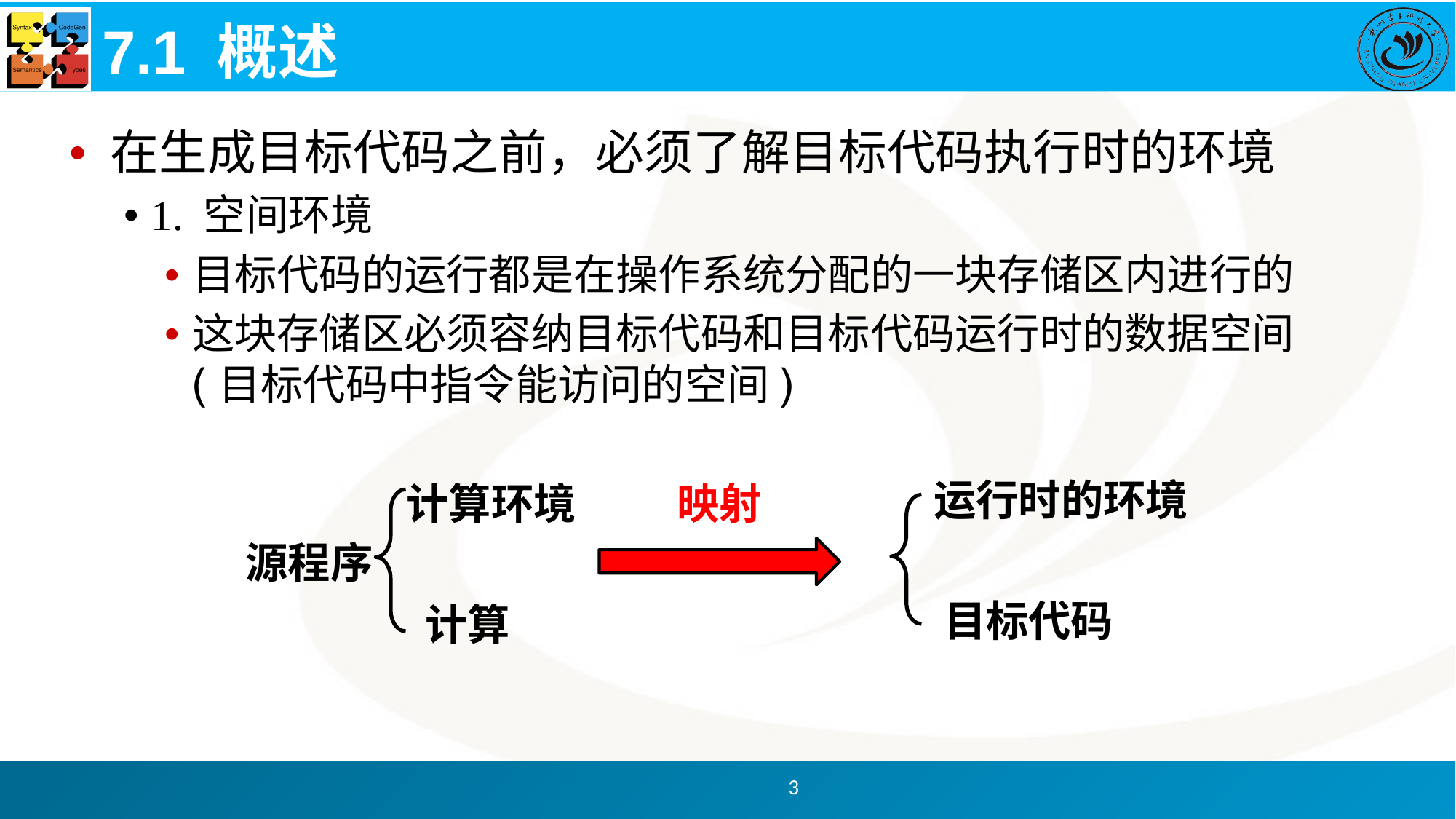

# 7.1 概述
在生成目标代码之前，必须了解目标代码执行时的环境
1. 空间环境
目标代码的运行都是在操作系统分配的一块存储区内进行的
这块存储区必须容纳目标代码和目标代码运行时的数据空间(目标代码中指令能访问的空间)
运行时的环境
计算环境
映射

源程序

目标代码
计算
3